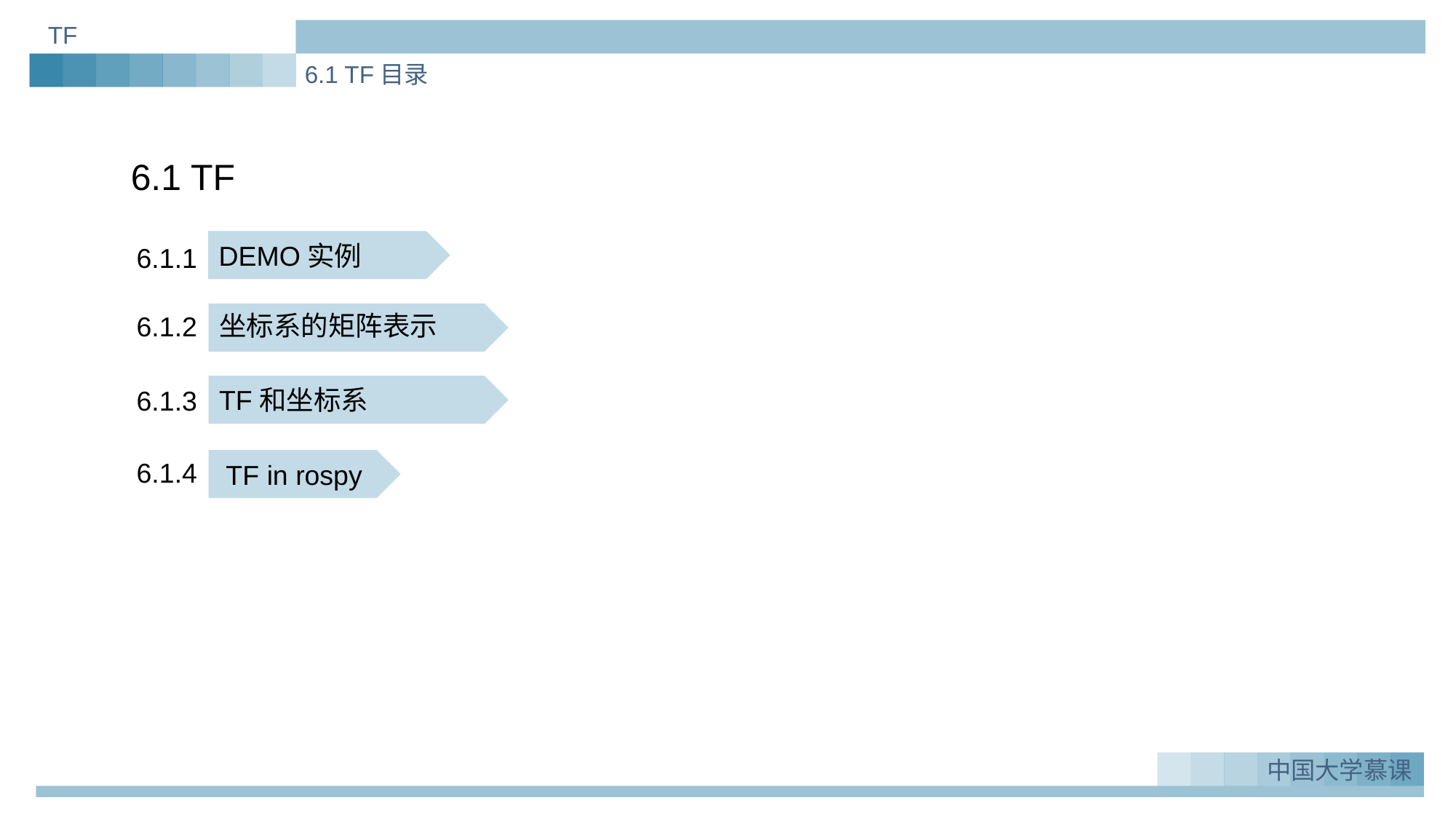

TF
6.1 TF目录
6.1 TF

DEMO实例
6.1.1
6.1.2

坐标系的矩阵表示

6.1.3
TF和坐标系
6.1.4

TF in rospy
中国大学慕课